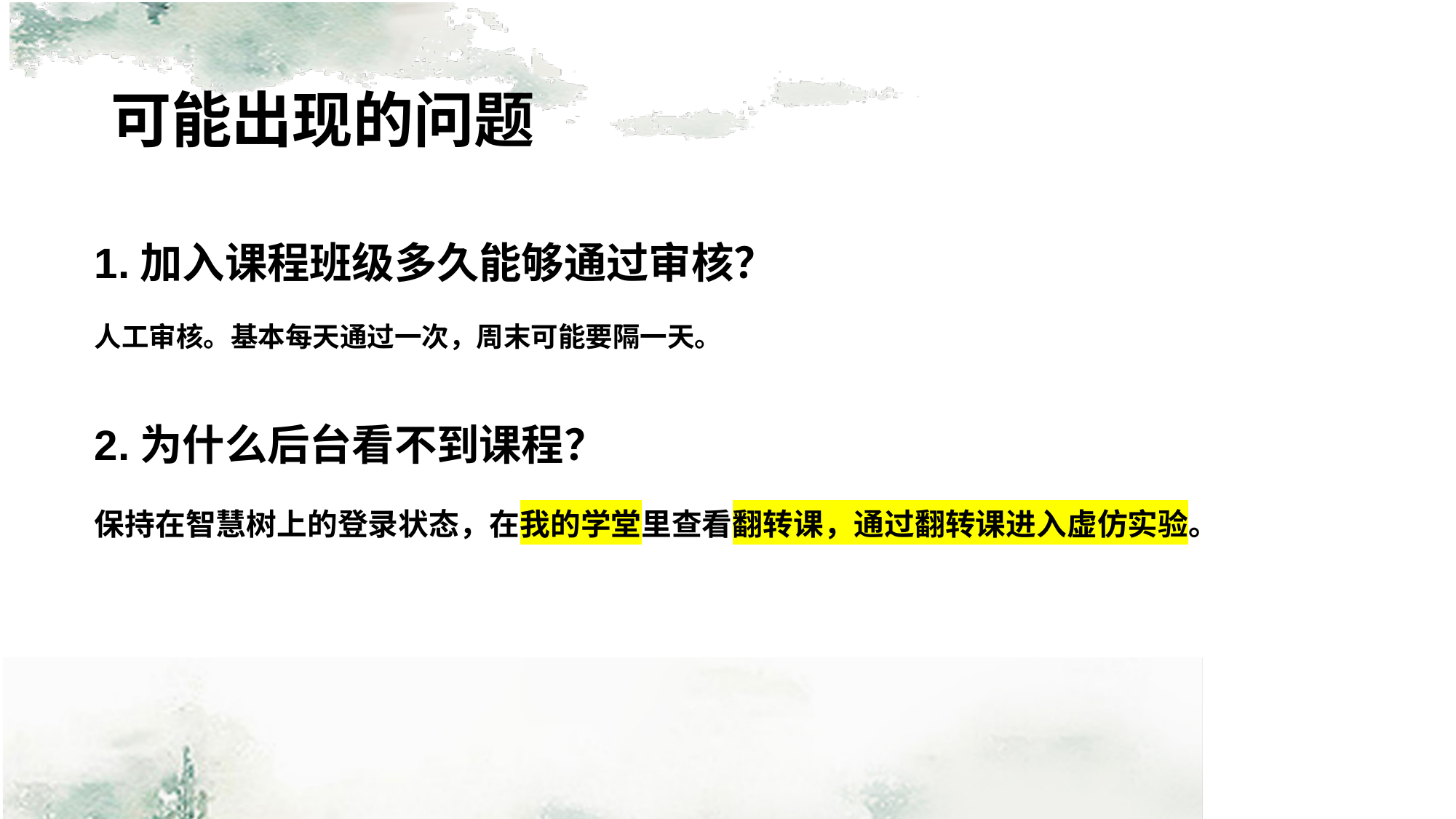

# 可能出现的问题
1.加入课程班级多久能够通过审核？

人工审核。基本每天通过一次，周末可能要隔一天。

2.为什么后台看不到课程？

保持在智慧树上的登录状态，在我的学堂里查看翻转课，通过翻转课进入虚仿实验。